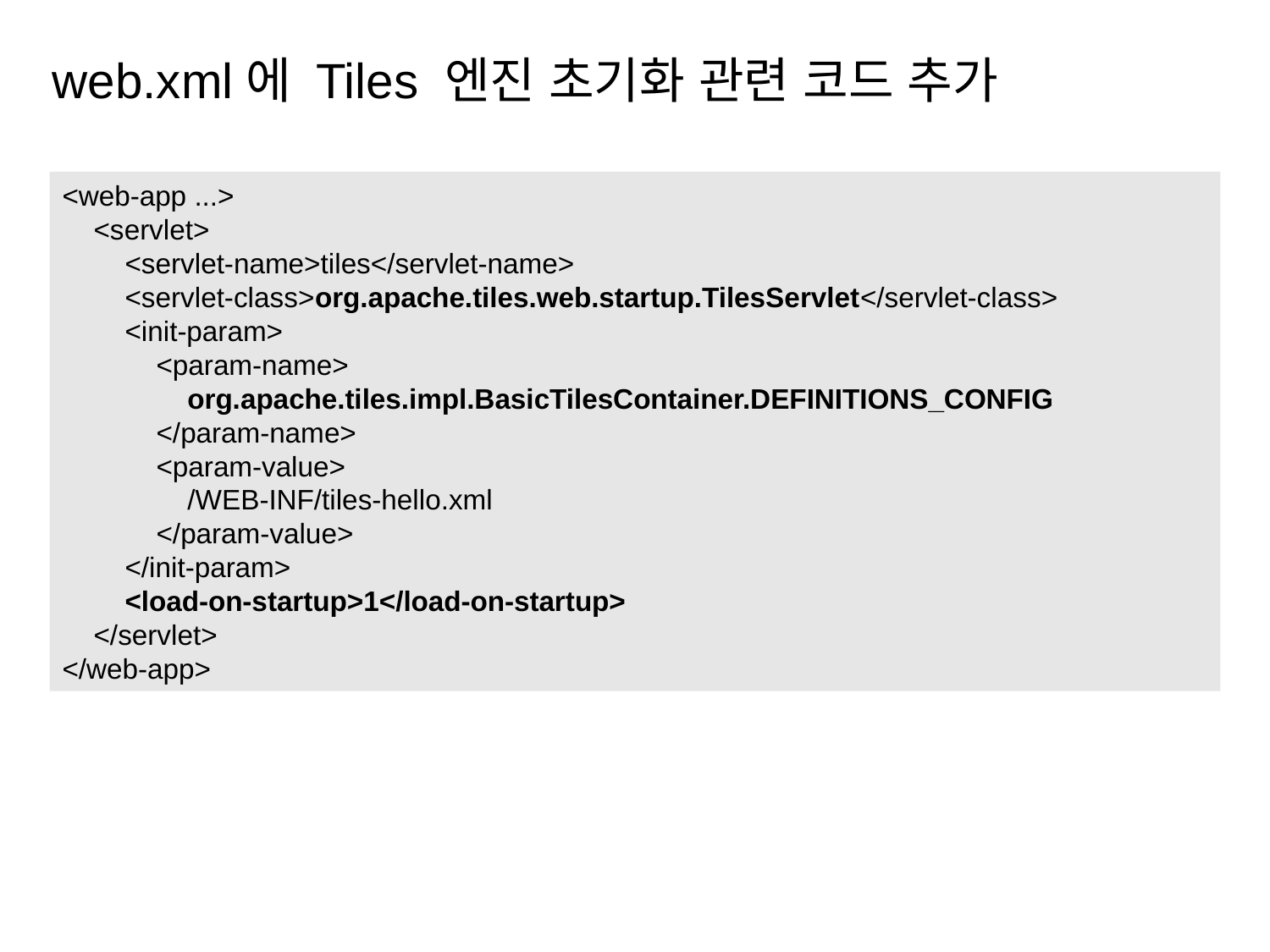

# web.xml에 Tiles 엔진 초기화 관련 코드 추가
<web-app ...>
    <servlet>
        <servlet-name>tiles</servlet-name>
        <servlet-class>org.apache.tiles.web.startup.TilesServlet</servlet-class>
        <init-param>
            <param-name>
                org.apache.tiles.impl.BasicTilesContainer.DEFINITIONS_CONFIG
            </param-name>
            <param-value>
                /WEB-INF/tiles-hello.xml
            </param-value>
        </init-param>
        <load-on-startup>1</load-on-startup>
    </servlet>
</web-app>